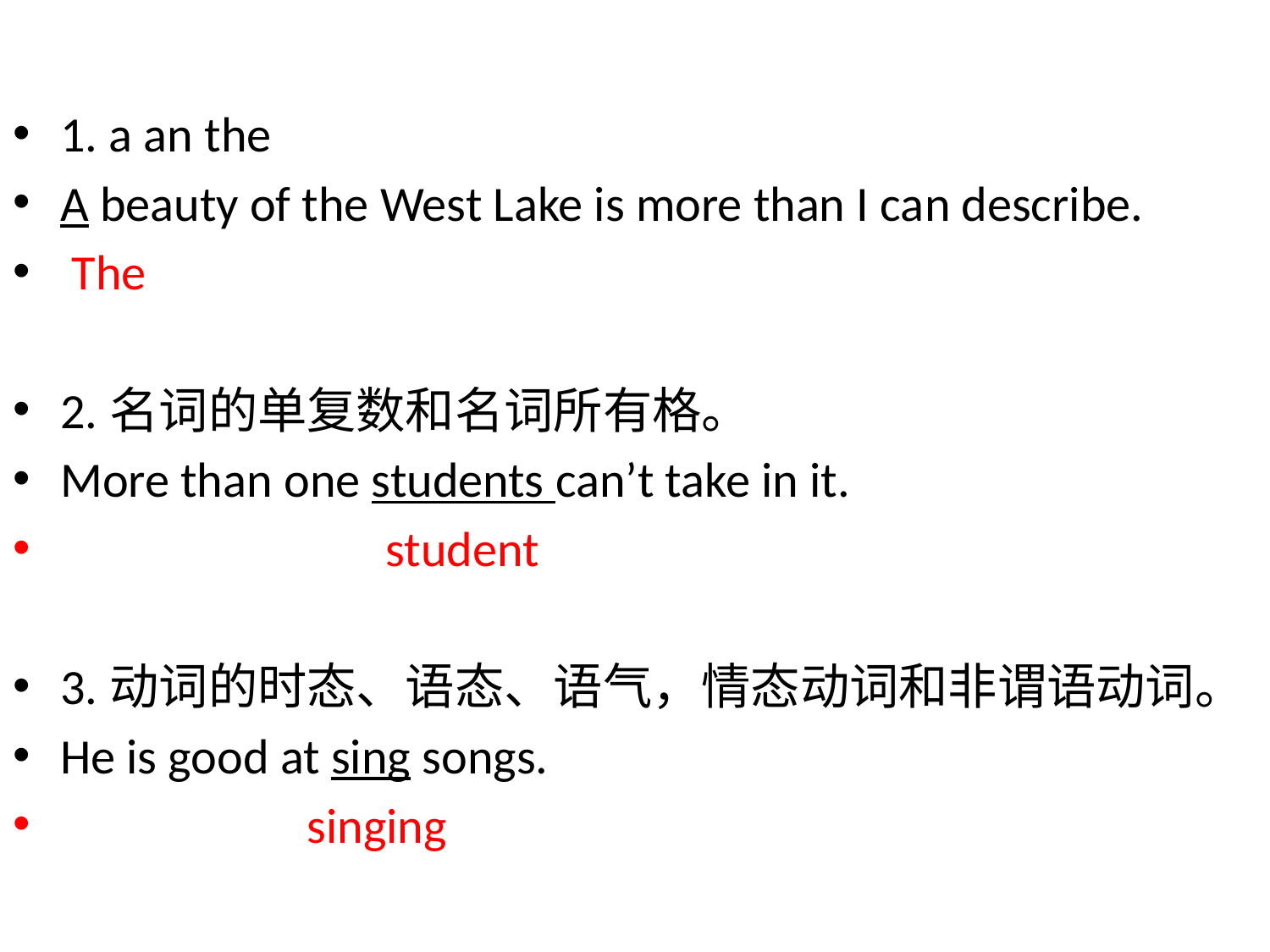

#
1. a an the
A beauty of the West Lake is more than I can describe.
 The

2.名词的单复数和名词所有格。
More than one students can’t take in it.
                             student

3.动词的时态、语态、语气，情态动词和非谓语动词。
He is good at sing songs.
                      singing